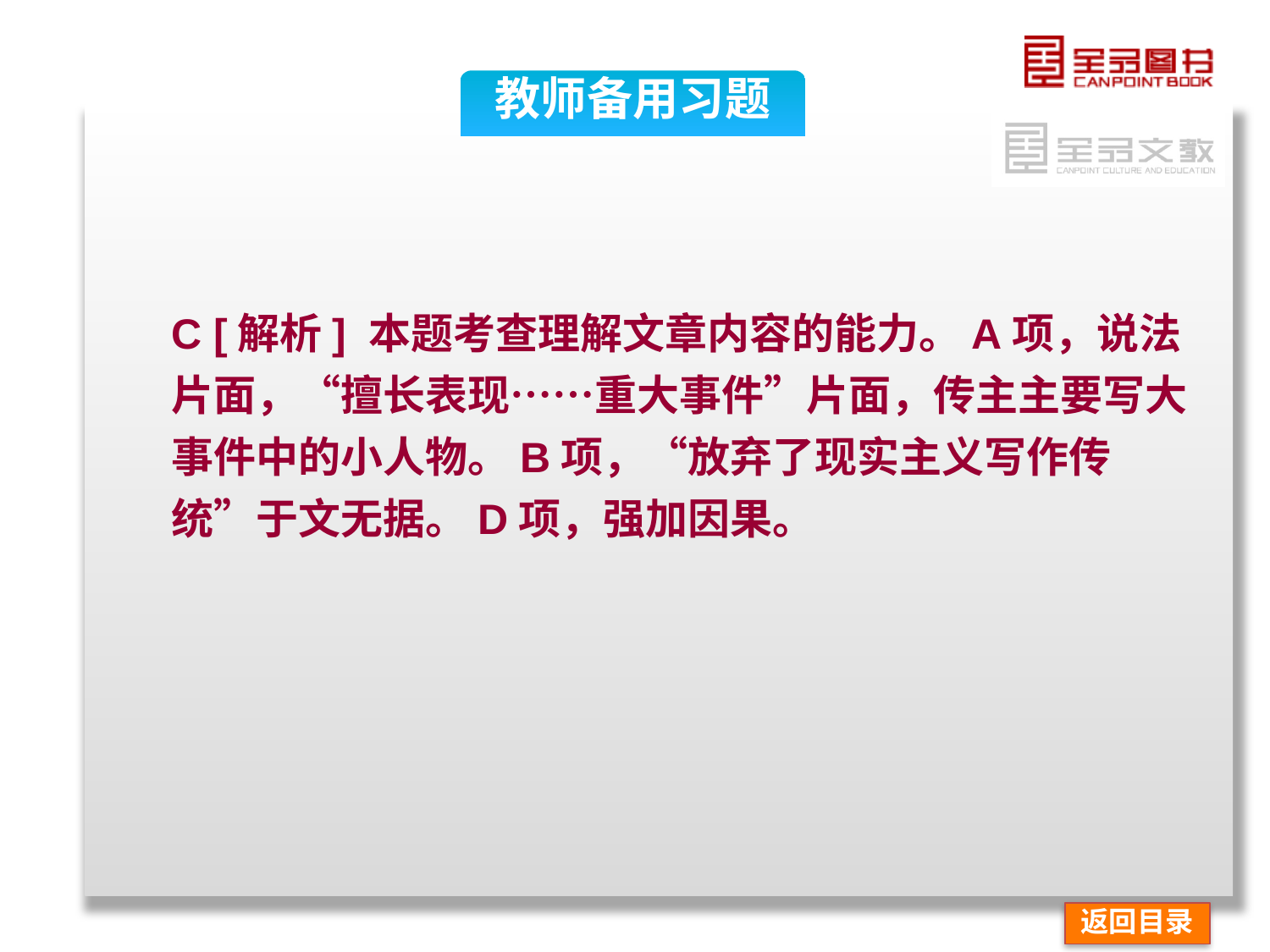

教师备用习题

C [解析] 本题考查理解文章内容的能力。A项，说法片面，“擅长表现……重大事件”片面，传主主要写大事件中的小人物。B项，“放弃了现实主义写作传统”于文无据。D项，强加因果。
返回目录